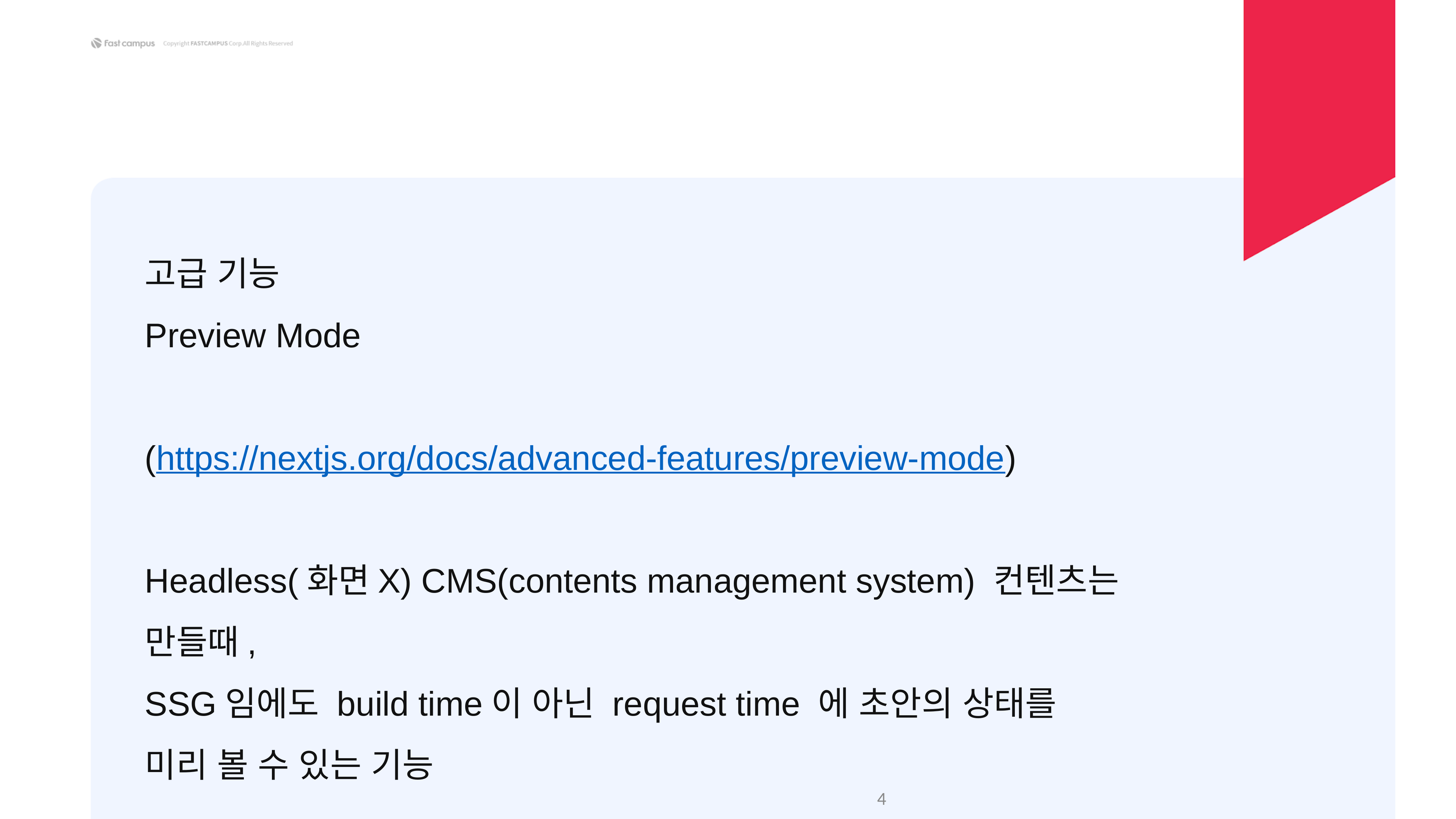

고급 기능
Preview Mode

(https://nextjs.org/docs/advanced-features/preview-mode)

Headless(화면X) CMS(contents management system) 컨텐츠는 만들때,
SSG임에도 build time이 아닌 request time 에 초안의 상태를
미리 볼 수 있는 기능
4